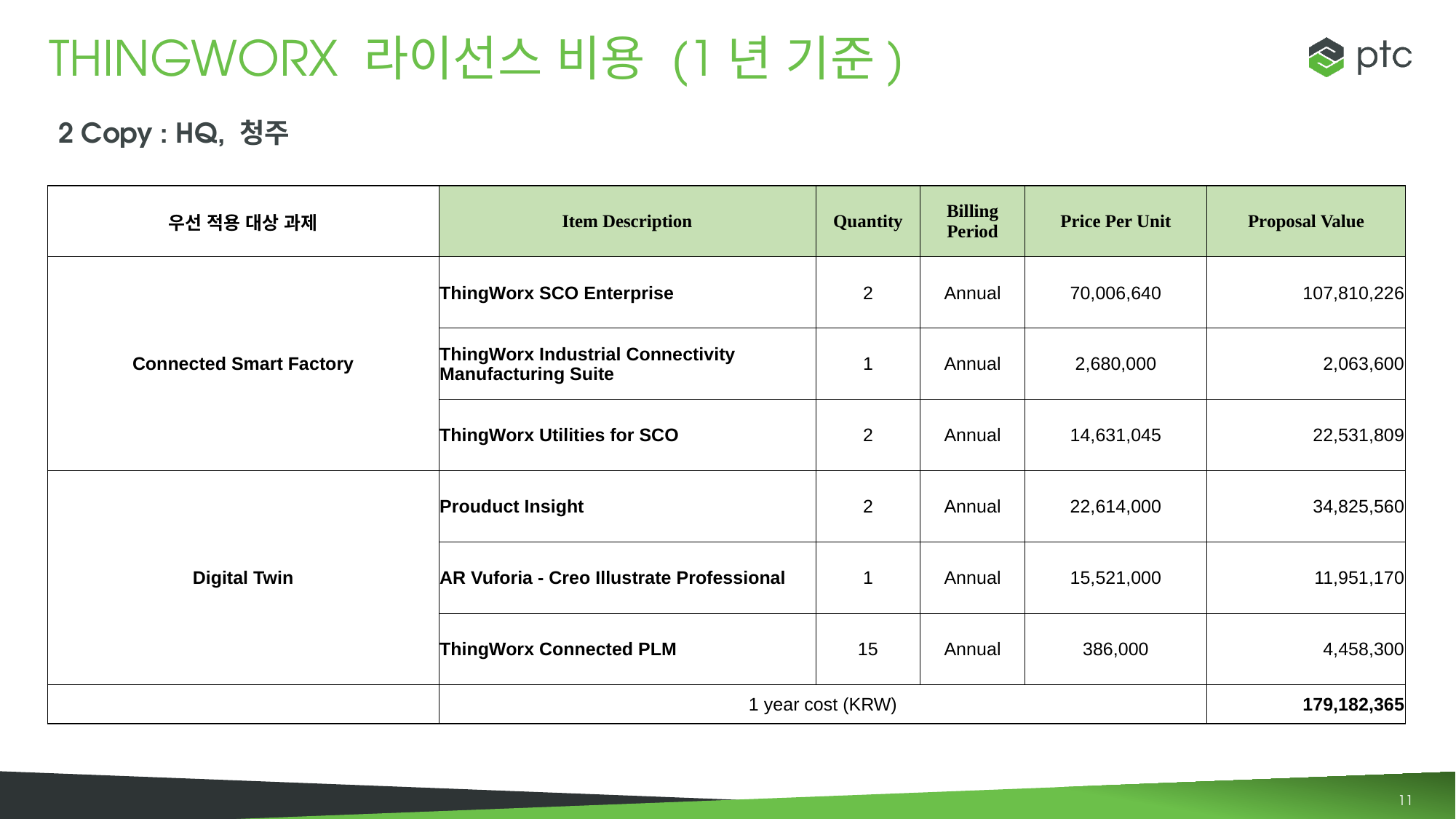

# Thingworx 라이선스 비용 (1년 기준)
2 Copy : HQ, 청주
| 우선 적용 대상 과제 | Item Description | Quantity | Billing Period | Price Per Unit | Proposal Value |
| --- | --- | --- | --- | --- | --- |
| Connected Smart Factory | ThingWorx SCO Enterprise | 2 | Annual | 70,006,640 | 107,810,226 |
|  | ThingWorx Industrial Connectivity Manufacturing Suite | 1 | Annual | 2,680,000 | 2,063,600 |
|  | ThingWorx Utilities for SCO | 2 | Annual | 14,631,045 | 22,531,809 |
| Digital Twin | Prouduct Insight | 2 | Annual | 22,614,000 | 34,825,560 |
|  | AR Vuforia - Creo Illustrate Professional | 1 | Annual | 15,521,000 | 11,951,170 |
|  | ThingWorx Connected PLM | 15 | Annual | 386,000 | 4,458,300 |
|  | 1 year cost (KRW) |  |  |  | 179,182,365 |